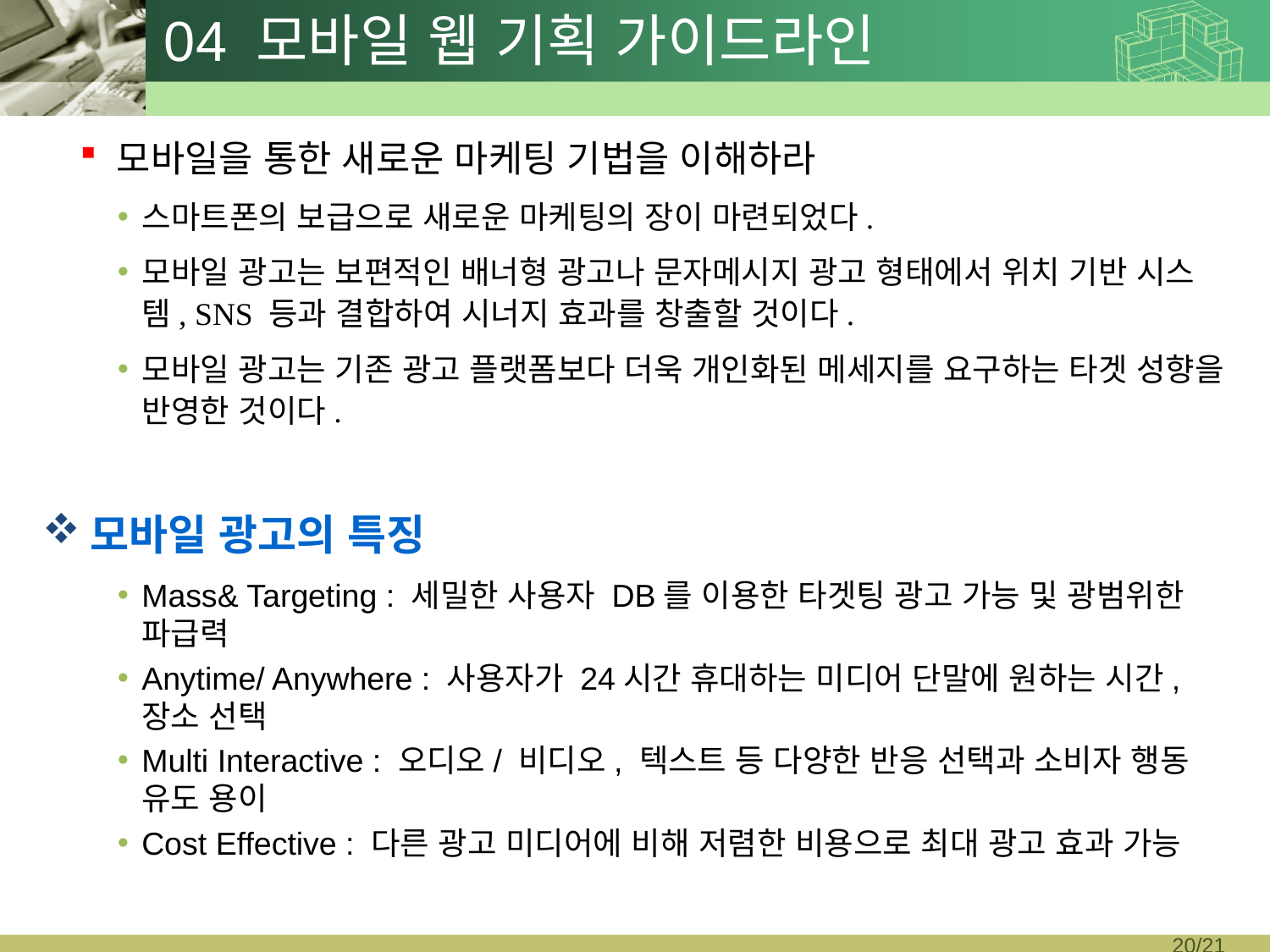

# 04 모바일 웹 기획 가이드라인
모바일을 통한 새로운 마케팅 기법을 이해하라
스마트폰의 보급으로 새로운 마케팅의 장이 마련되었다.
모바일 광고는 보편적인 배너형 광고나 문자메시지 광고 형태에서 위치 기반 시스템, SNS 등과 결합하여 시너지 효과를 창출할 것이다.
모바일 광고는 기존 광고 플랫폼보다 더욱 개인화된 메세지를 요구하는 타겟 성향을 반영한 것이다.

모바일 광고의 특징
Mass& Targeting : 세밀한 사용자 DB를 이용한 타겟팅 광고 가능 및 광범위한 파급력
Anytime/ Anywhere : 사용자가 24시간 휴대하는 미디어 단말에 원하는 시간, 장소 선택
Multi Interactive : 오디오/ 비디오, 텍스트 등 다양한 반응 선택과 소비자 행동 유도 용이
Cost Effective : 다른 광고 미디어에 비해 저렴한 비용으로 최대 광고 효과 가능